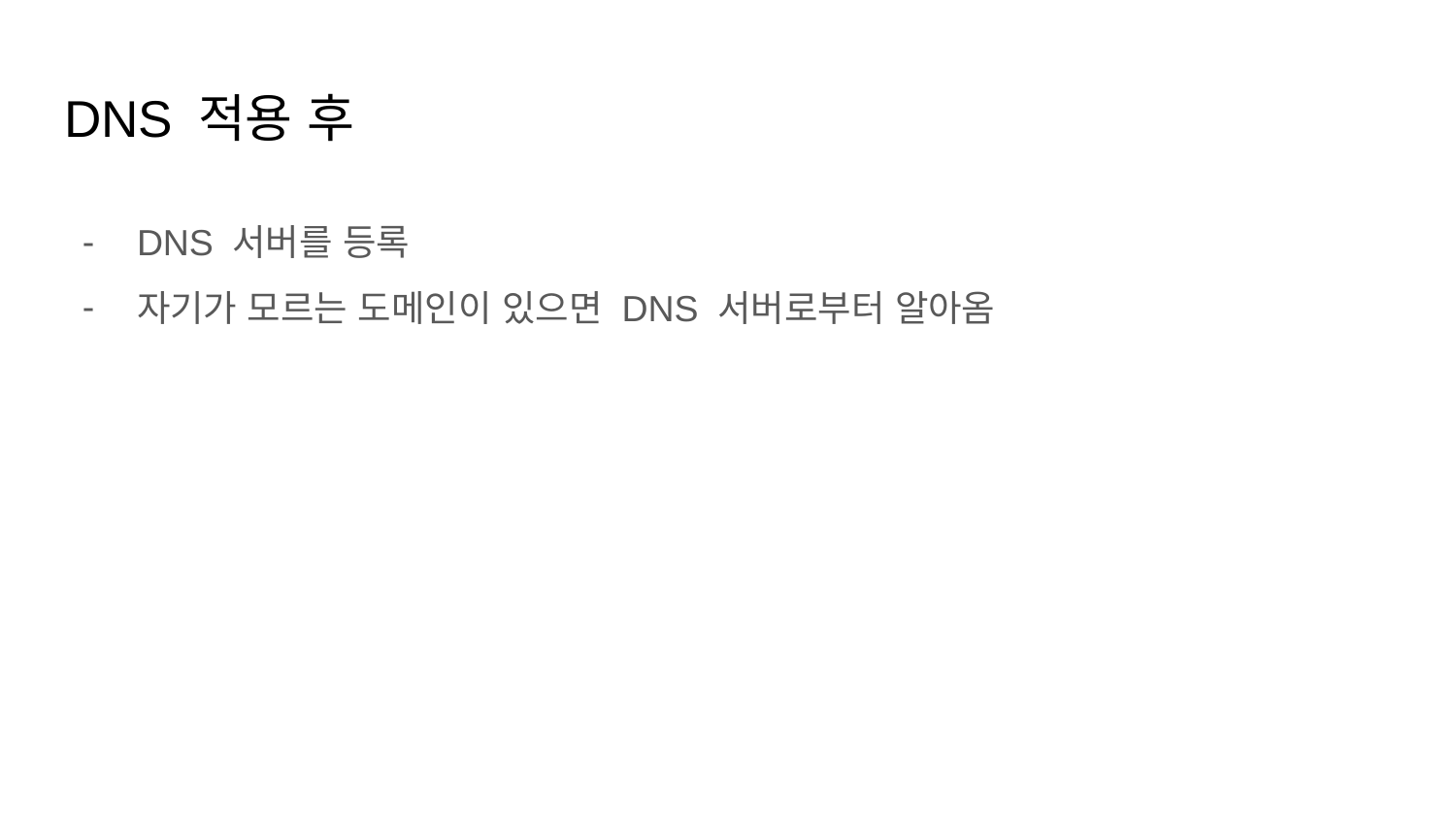

# DNS 적용 후
DNS 서버를 등록
자기가 모르는 도메인이 있으면 DNS 서버로부터 알아옴